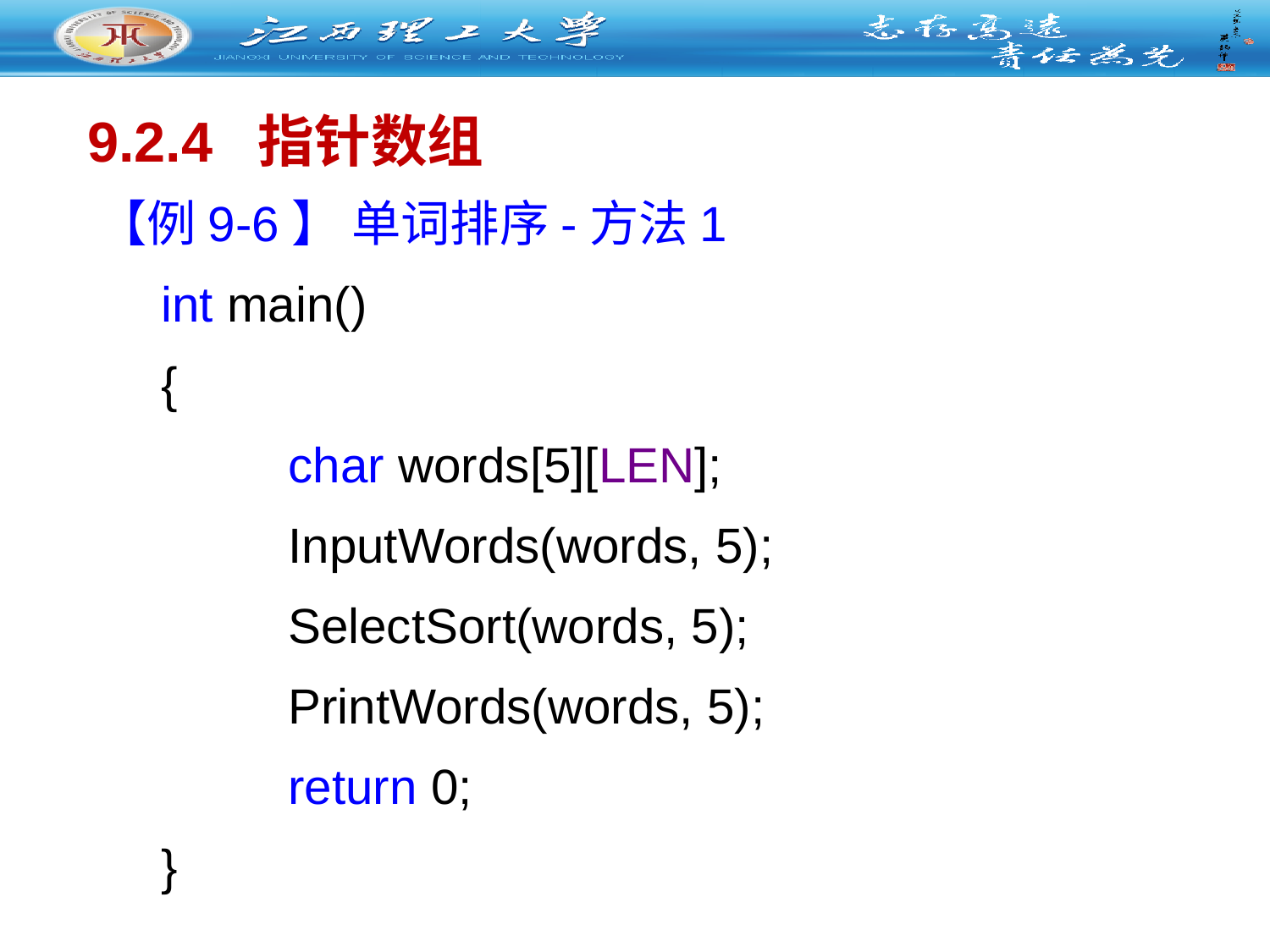

# 9.2.4  指针数组
【例9-6】 单词排序-方法1
int main()
{
 	char words[5][LEN];
 	InputWords(words, 5);
 	SelectSort(words, 5);
 	PrintWords(words, 5);
 	return 0;
}